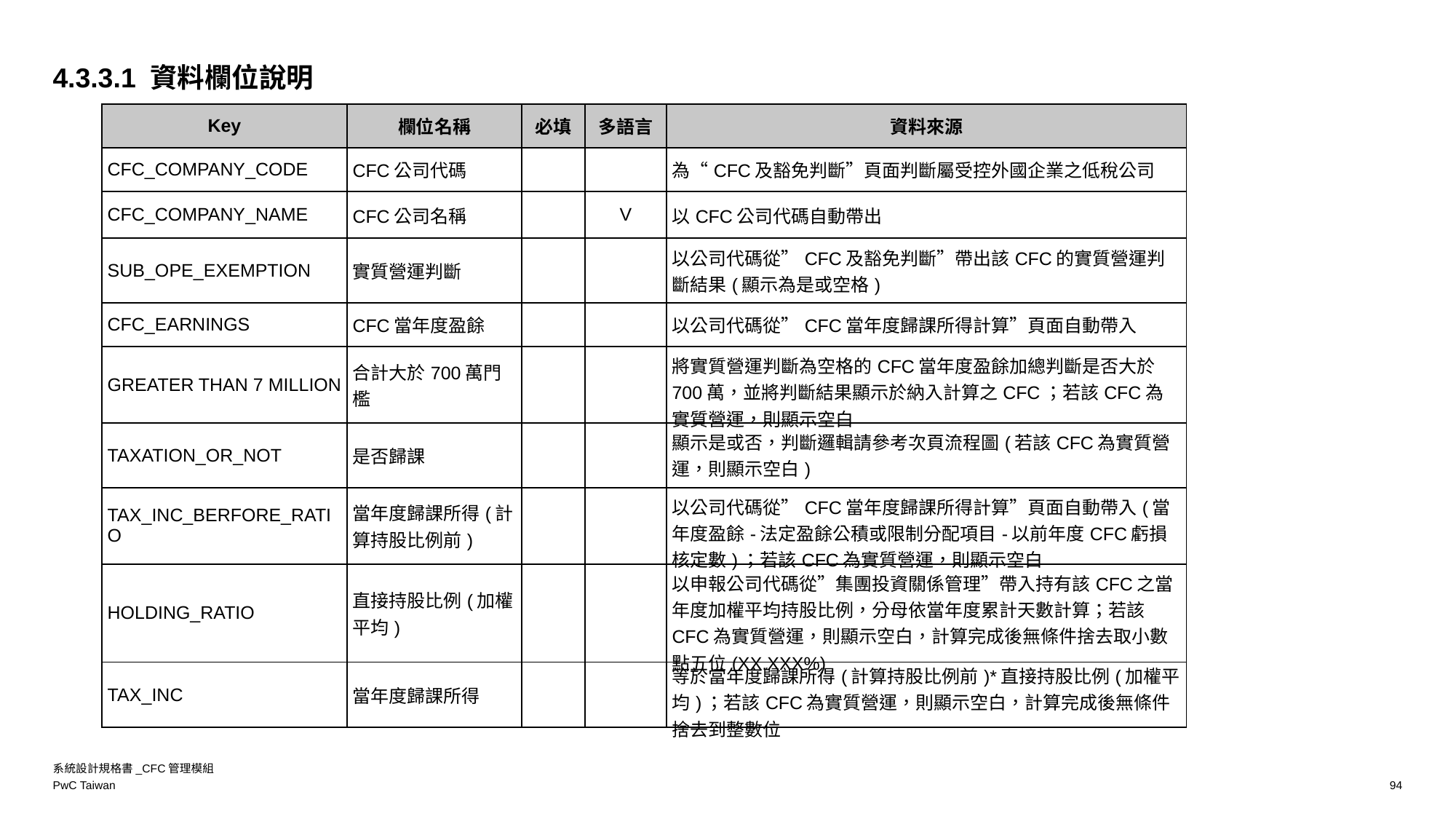

4.3.3.1 資料欄位說明
| Key | 欄位名稱 | 必填 | 多語言 | 資料來源 |
| --- | --- | --- | --- | --- |
| CFC\_COMPANY\_CODE | CFC公司代碼 |  |  | 為“CFC及豁免判斷”頁面判斷屬受控外國企業之低稅公司 |
| CFC\_COMPANY\_NAME | CFC公司名稱 |  | V | 以CFC公司代碼自動帶出 |
| SUB\_OPE\_EXEMPTION | 實質營運判斷 |  |  | 以公司代碼從”CFC及豁免判斷”帶出該CFC的實質營運判斷結果(顯示為是或空格) |
| CFC\_EARNINGS | CFC當年度盈餘 |  |  | 以公司代碼從”CFC當年度歸課所得計算”頁面自動帶入 |
| GREATER THAN 7 MILLION | 合計大於700萬門檻 |  |  | 將實質營運判斷為空格的CFC當年度盈餘加總判斷是否大於700萬，並將判斷結果顯示於納入計算之CFC；若該CFC為實質營運，則顯示空白 |
| TAXATION\_OR\_NOT | 是否歸課 |  |  | 顯示是或否，判斷邏輯請參考次頁流程圖(若該CFC為實質營運，則顯示空白) |
| TAX\_INC\_BERFORE\_RATIO | 當年度歸課所得(計算持股比例前) |  |  | 以公司代碼從”CFC當年度歸課所得計算”頁面自動帶入(當年度盈餘-法定盈餘公積或限制分配項目-以前年度CFC虧損核定數)；若該CFC為實質營運，則顯示空白 |
| HOLDING\_RATIO | 直接持股比例(加權平均) |  |  | 以申報公司代碼從”集團投資關係管理”帶入持有該CFC之當年度加權平均持股比例，分母依當年度累計天數計算；若該CFC為實質營運，則顯示空白，計算完成後無條件捨去取小數點五位(XX.XXX%) |
| TAX\_INC | 當年度歸課所得 |  |  | 等於當年度歸課所得(計算持股比例前)\*直接持股比例(加權平均)；若該CFC為實質營運，則顯示空白，計算完成後無條件捨去到整數位 |
系統設計規格書_CFC管理模組
94